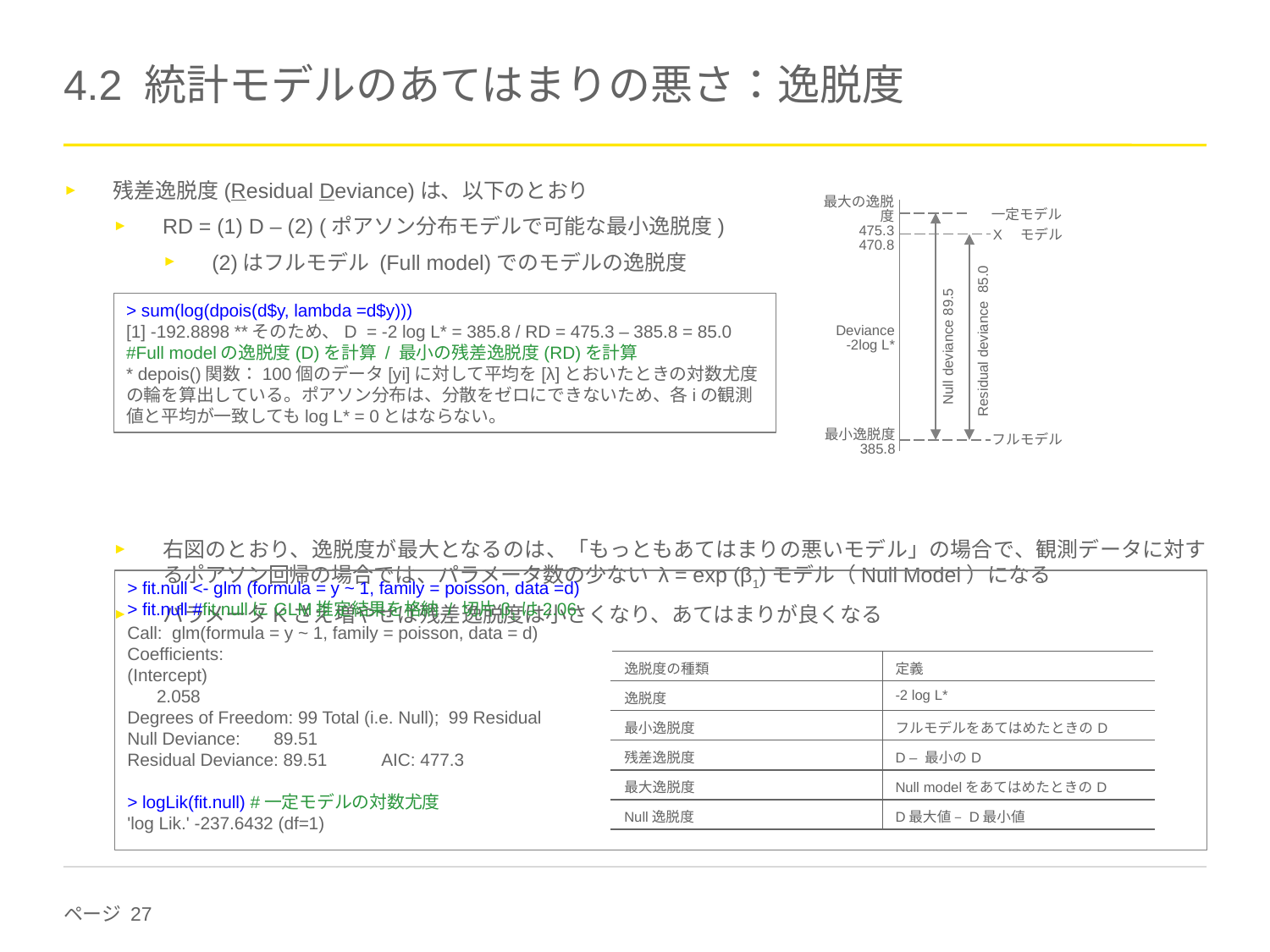

# 4.2 統計モデルのあてはまりの悪さ：逸脱度
残差逸脱度(Residual Deviance)は、以下のとおり
RD = (1) D – (2) (ポアソン分布モデルで可能な最小逸脱度)
(2)はフルモデル (Full model)でのモデルの逸脱度

右図のとおり、逸脱度が最大となるのは、「もっともあてはまりの悪いモデル」の場合で、観測データに対するポアソン回帰の場合では、パラメータ数の少ない λ = exp (β1)モデル（Null Model）になる
パラメータKさえ増やせば残差逸脱度は小さくなり、あてはまりが良くなる

最大の逸脱度
475.3
470.8
一定モデル
X　モデル
Deviance
-2log L*
Residual deviance  85.0
Null deviance 89.5
最小逸脱度
385.8
フルモデル
> sum(log(dpois(d$y, lambda =d$y)))
[1] -192.8898 **そのため、D  = -2 log L* = 385.8 / RD = 475.3 – 385.8 = 85.0
#Full modelの逸脱度(D)を計算 / 最小の残差逸脱度(RD)を計算
* depois()関数：100個のデータ[yi]に対して平均を[λ]とおいたときの対数尤度の輪を算出している。ポアソン分布は、分散をゼロにできないため、各iの観測値と平均が一致してもlog L* = 0とはならない。
> fit.null <- glm (formula = y ~ 1, family = poisson, data =d)
> fit.null #fit.nullにGLM推定結果を格納 / 切片β1は2.06
Call:  glm(formula = y ~ 1, family = poisson, data = d)
Coefficients:
(Intercept)
      2.058
Degrees of Freedom: 99 Total (i.e. Null);  99 Residual
Null Deviance:	    89.51
Residual Deviance: 89.51 	AIC: 477.3

> logLik(fit.null) #一定モデルの対数尤度
'log Lik.' -237.6432 (df=1)

| 逸脱度の種類 | 定義 |
| --- | --- |
| 逸脱度 | -2 log L\* |
| 最小逸脱度 | フルモデルをあてはめたときのD |
| 残差逸脱度 | D – 最小のD |
| 最大逸脱度 | Null modelをあてはめたときのD |
| Null逸脱度 | D最大値 – D最小値 |